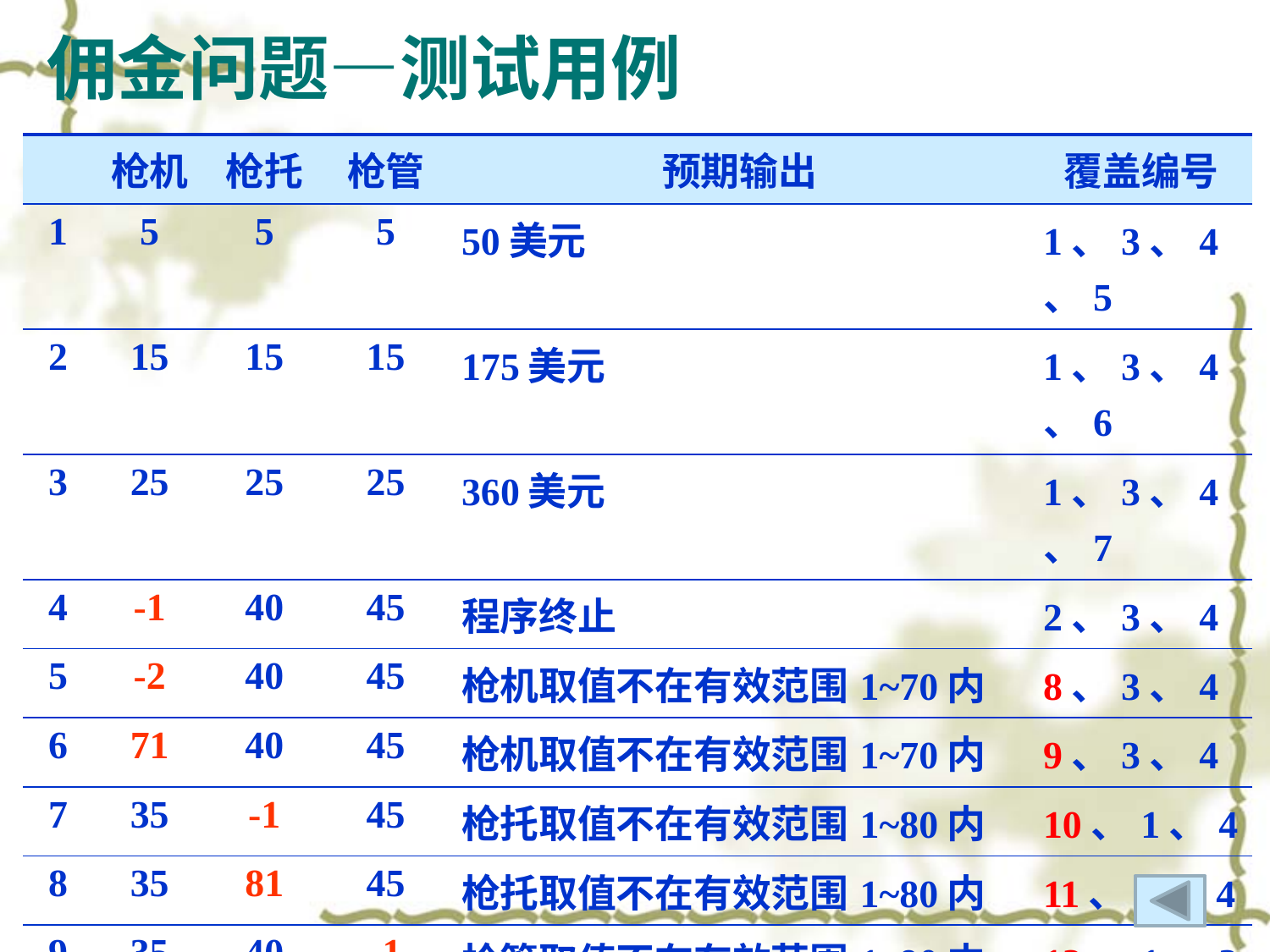

# 佣金问题—测试用例
|  | 枪机 | 枪托 | 枪管 | 预期输出 | 覆盖编号 |
| --- | --- | --- | --- | --- | --- |
| 1 | 5 | 5 | 5 | 50美元 | 1、3、4、5 |
| 2 | 15 | 15 | 15 | 175美元 | 1、3、4、6 |
| 3 | 25 | 25 | 25 | 360美元 | 1、3、4、7 |
| 4 | -1 | 40 | 45 | 程序终止 | 2、3、4 |
| 5 | -2 | 40 | 45 | 枪机取值不在有效范围1~70内 | 8、3、4 |
| 6 | 71 | 40 | 45 | 枪机取值不在有效范围1~70内 | 9、3、4 |
| 7 | 35 | -1 | 45 | 枪托取值不在有效范围1~80内 | 10、1、4 |
| 8 | 35 | 81 | 45 | 枪托取值不在有效范围1~80内 | 11、1、4 |
| 9 | 35 | 40 | -1 | 枪管取值不在有效范围1~90内 | 12、1、3 |
| 10 | 35 | 40 | 91 | 枪管取值不在有效范围1~90内 | 13、1、3 |